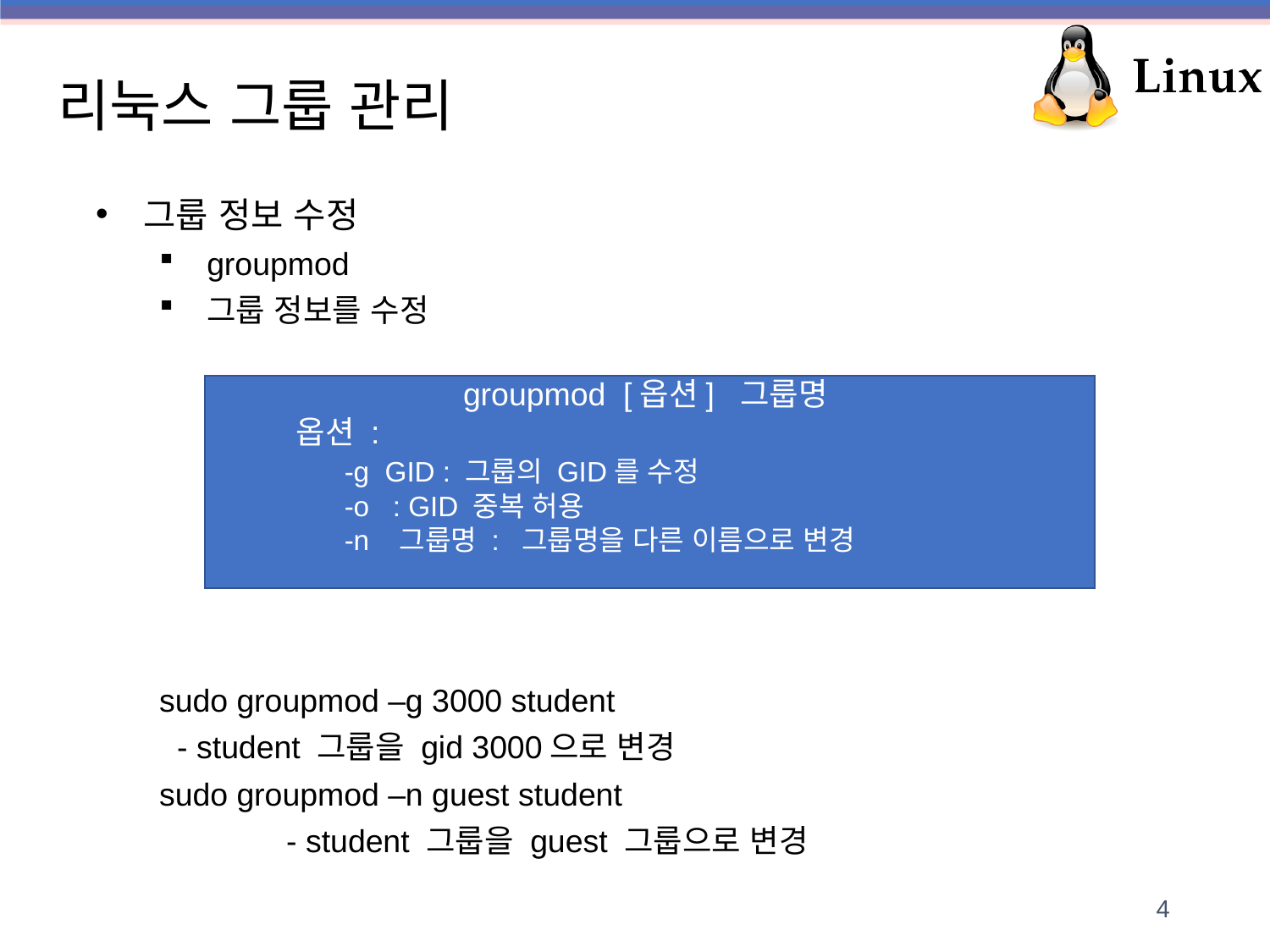

# 리눅스 그룹 관리
그룹 정보 수정
groupmod
그룹 정보를 수정

sudo groupmod –g 3000 student
  - student 그룹을 gid 3000으로 변경
sudo groupmod –n guest student
	- student 그룹을 guest 그룹으로 변경
groupmod  [옵션]  그룹명
        옵션 :
	-g  GID : 그룹의 GID를 수정
-o   : GID 중복 허용
-n   그룹명 :  그룹명을 다른 이름으로 변경

4